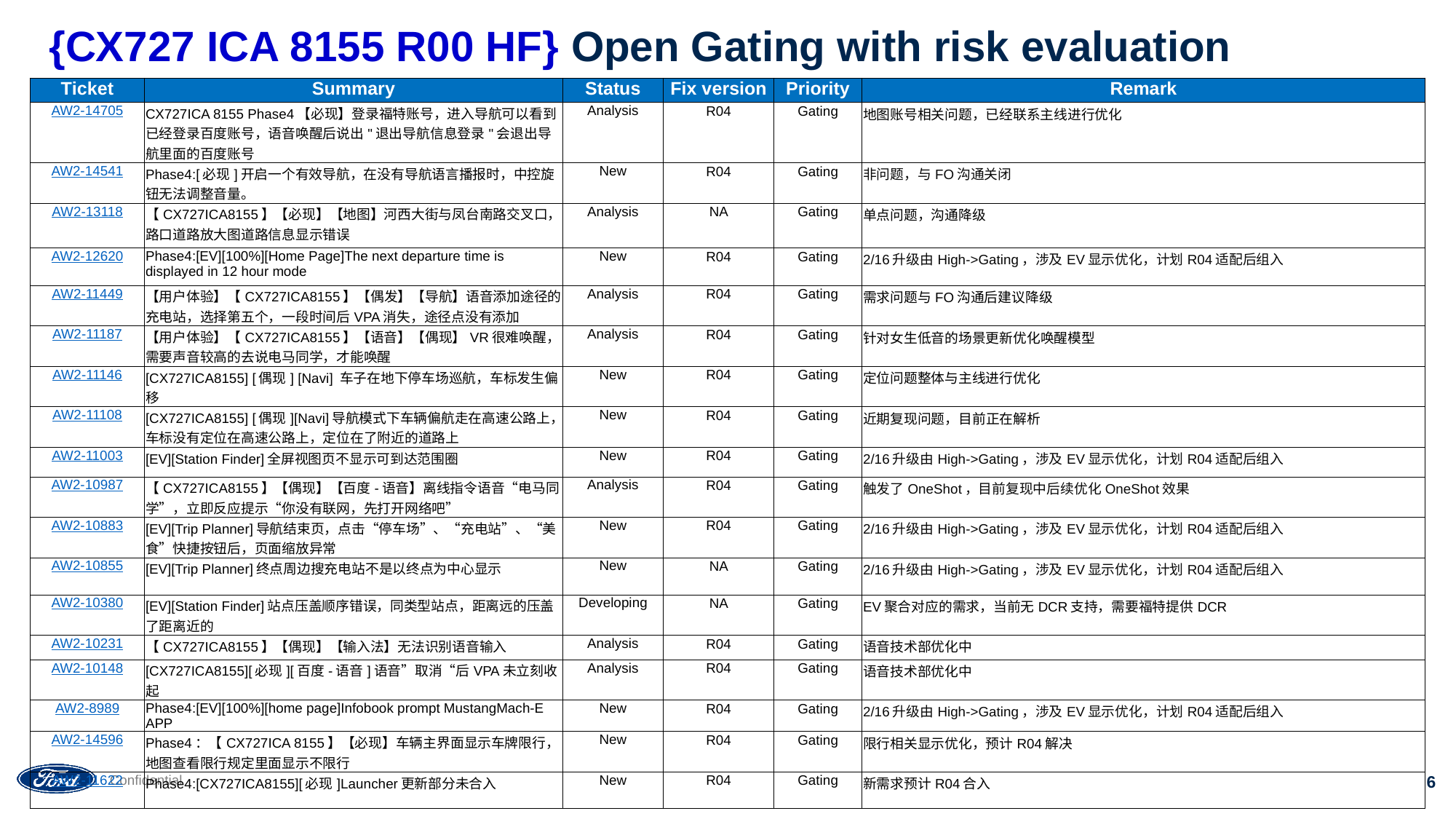

# {CX727 ICA 8155 R00 HF} Open Gating with risk evaluation
| Ticket | Summary | Status | Fix version | Priority | Remark |
| --- | --- | --- | --- | --- | --- |
| AW2-14705 | CX727ICA 8155 Phase4【必现】登录福特账号，进入导航可以看到已经登录百度账号，语音唤醒后说出"退出导航信息登录"会退出导航里面的百度账号 | Analysis | R04 | Gating | 地图账号相关问题，已经联系主线进行优化 |
| AW2-14541 | Phase4:[必现]开启一个有效导航，在没有导航语言播报时，中控旋钮无法调整音量。 | New | R04 | Gating | 非问题，与FO沟通关闭 |
| AW2-13118 | 【CX727ICA8155】【必现】【地图】河西大街与凤台南路交叉口，路口道路放大图道路信息显示错误 | Analysis | NA | Gating | 单点问题，沟通降级 |
| AW2-12620 | Phase4:[EV][100%][Home Page]The next departure time is displayed in 12 hour mode | New | R04 | Gating | 2/16升级由High->Gating，涉及EV显示优化，计划R04适配后组入 |
| AW2-11449 | 【用户体验】【CX727ICA8155】【偶发】【导航】语音添加途径的充电站，选择第五个，一段时间后VPA消失，途径点没有添加 | Analysis | R04 | Gating | 需求问题与FO沟通后建议降级 |
| AW2-11187 | 【用户体验】【CX727ICA8155】【语音】【偶现】VR很难唤醒，需要声音较高的去说电马同学，才能唤醒 | Analysis | R04 | Gating | 针对女生低音的场景更新优化唤醒模型 |
| AW2-11146 | [CX727ICA8155] [偶现] [Navi] 车子在地下停车场巡航，车标发生偏移 | New | R04 | Gating | 定位问题整体与主线进行优化 |
| AW2-11108 | [CX727ICA8155] [偶现][Navi]导航模式下车辆偏航走在高速公路上，车标没有定位在高速公路上，定位在了附近的道路上 | New | R04 | Gating | 近期复现问题，目前正在解析 |
| AW2-11003 | [EV][Station Finder]全屏视图页不显示可到达范围圈 | New | R04 | Gating | 2/16升级由High->Gating，涉及EV显示优化，计划R04适配后组入 |
| AW2-10987 | 【CX727ICA8155】【偶现】【百度-语音】离线指令语音“电马同学”，立即反应提示“你没有联网，先打开网络吧” | Analysis | R04 | Gating | 触发了OneShot，目前复现中后续优化OneShot效果 |
| AW2-10883 | [EV][Trip Planner]导航结束页，点击“停车场”、“充电站”、“美食”快捷按钮后，页面缩放异常 | New | R04 | Gating | 2/16升级由High->Gating，涉及EV显示优化，计划R04适配后组入 |
| AW2-10855 | [EV][Trip Planner]终点周边搜充电站不是以终点为中心显示 | New | NA | Gating | 2/16升级由High->Gating，涉及EV显示优化，计划R04适配后组入 |
| AW2-10380 | [EV][Station Finder]站点压盖顺序错误，同类型站点，距离远的压盖了距离近的 | Developing | NA | Gating | EV聚合对应的需求，当前无DCR支持，需要福特提供DCR |
| AW2-10231 | 【CX727ICA8155】【偶现】【输入法】无法识别语音输入 | Analysis | R04 | Gating | 语音技术部优化中 |
| AW2-10148 | [CX727ICA8155][必现][百度-语音]语音”取消“后VPA未立刻收起 | Analysis | R04 | Gating | 语音技术部优化中 |
| AW2-8989 | Phase4:[EV][100%][home page]Infobook prompt MustangMach-E APP | New | R04 | Gating | 2/16升级由High->Gating，涉及EV显示优化，计划R04适配后组入 |
| AW2-14596 | Phase4：【CX727ICA 8155】【必现】车辆主界面显示车牌限行，地图查看限行规定里面显示不限行 | New | R04 | Gating | 限行相关显示优化，预计R04解决 |
| AW2-11622 | Phase4:[CX727ICA8155][必现]Launcher更新部分未合入 | New | R04 | Gating | 新需求预计R04合入 |